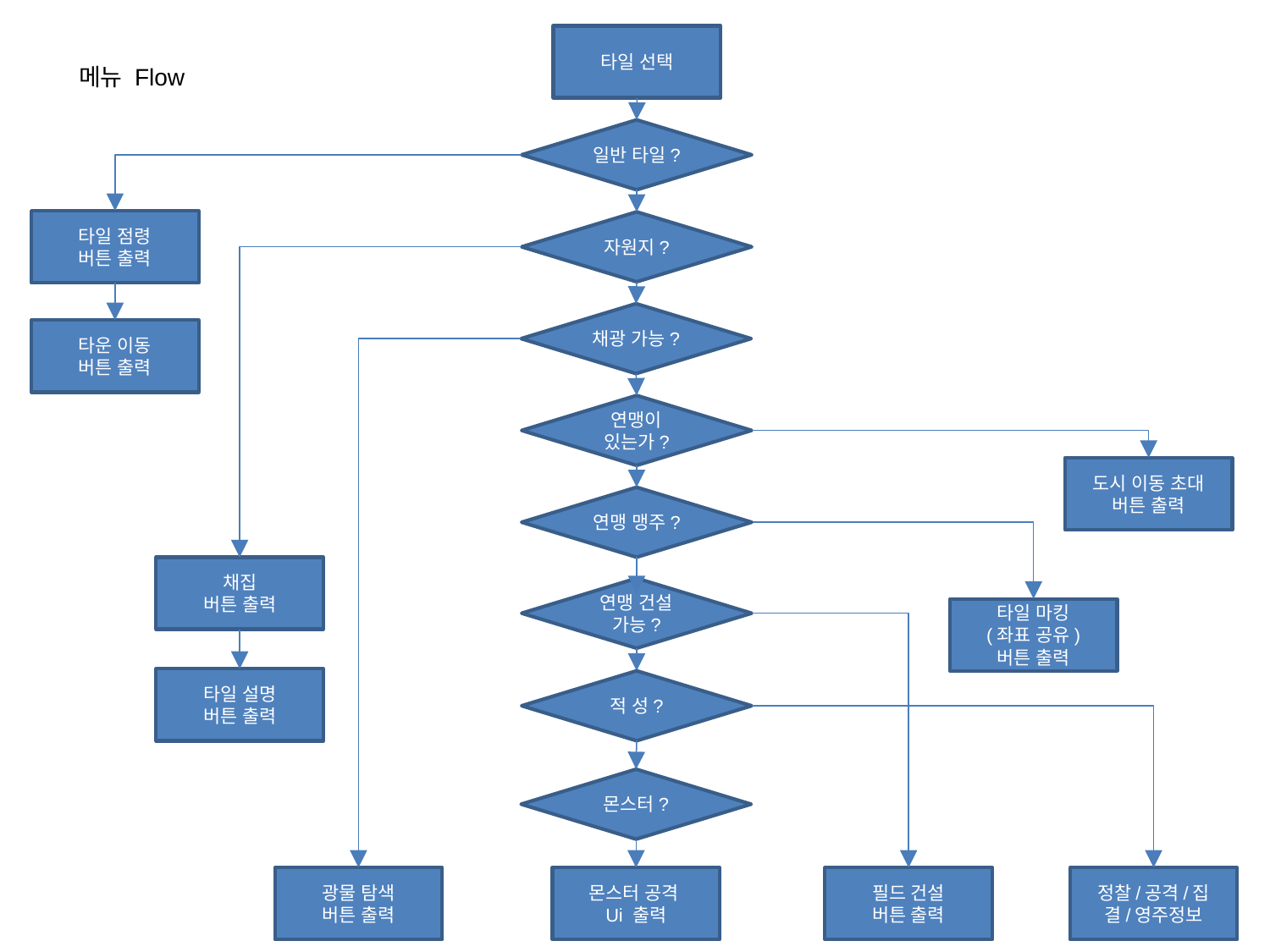

타일 선택
메뉴 Flow
일반 타일?
타일 점령
버튼 출력
자원지?
채광 가능?
타운 이동
버튼 출력
연맹이 있는가?
도시 이동 초대
버튼 출력
연맹 맹주?
채집
버튼 출력
연맹 건설 가능?
타일 마킹
(좌표 공유)
버튼 출력
타일 설명
버튼 출력
적 성?
몬스터?
광물 탐색
버튼 출력
몬스터 공격
Ui 출력
필드 건설
버튼 출력
정찰/공격/집결/영주정보